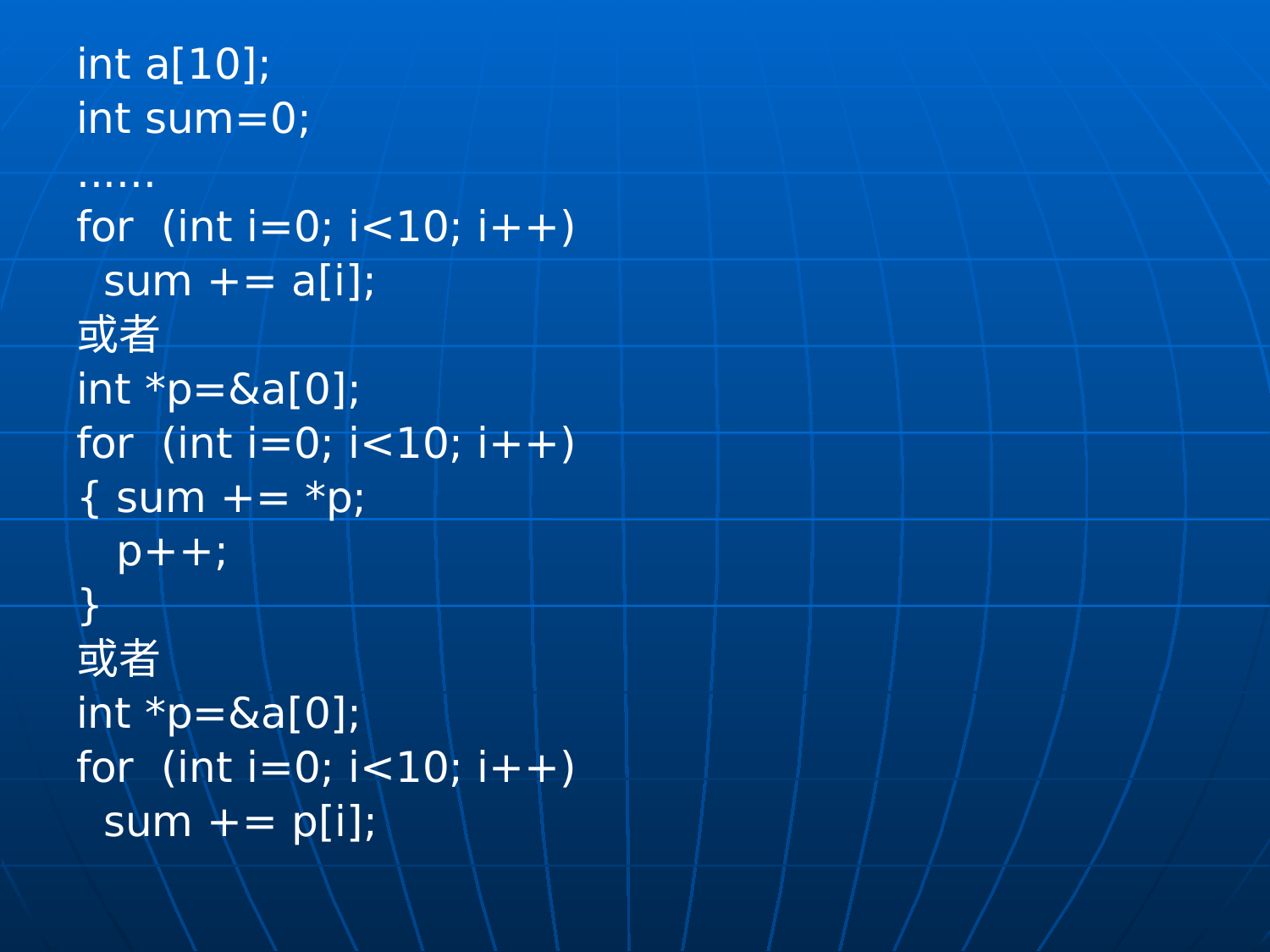

int a[10];
int sum=0;
......
for  (int i=0; i<10; i++)
  sum += a[i];
或者
int *p=&a[0];
for  (int i=0; i<10; i++)
{ sum += *p;
   p++;
}
或者
int *p=&a[0];
for  (int i=0; i<10; i++)
  sum += p[i];